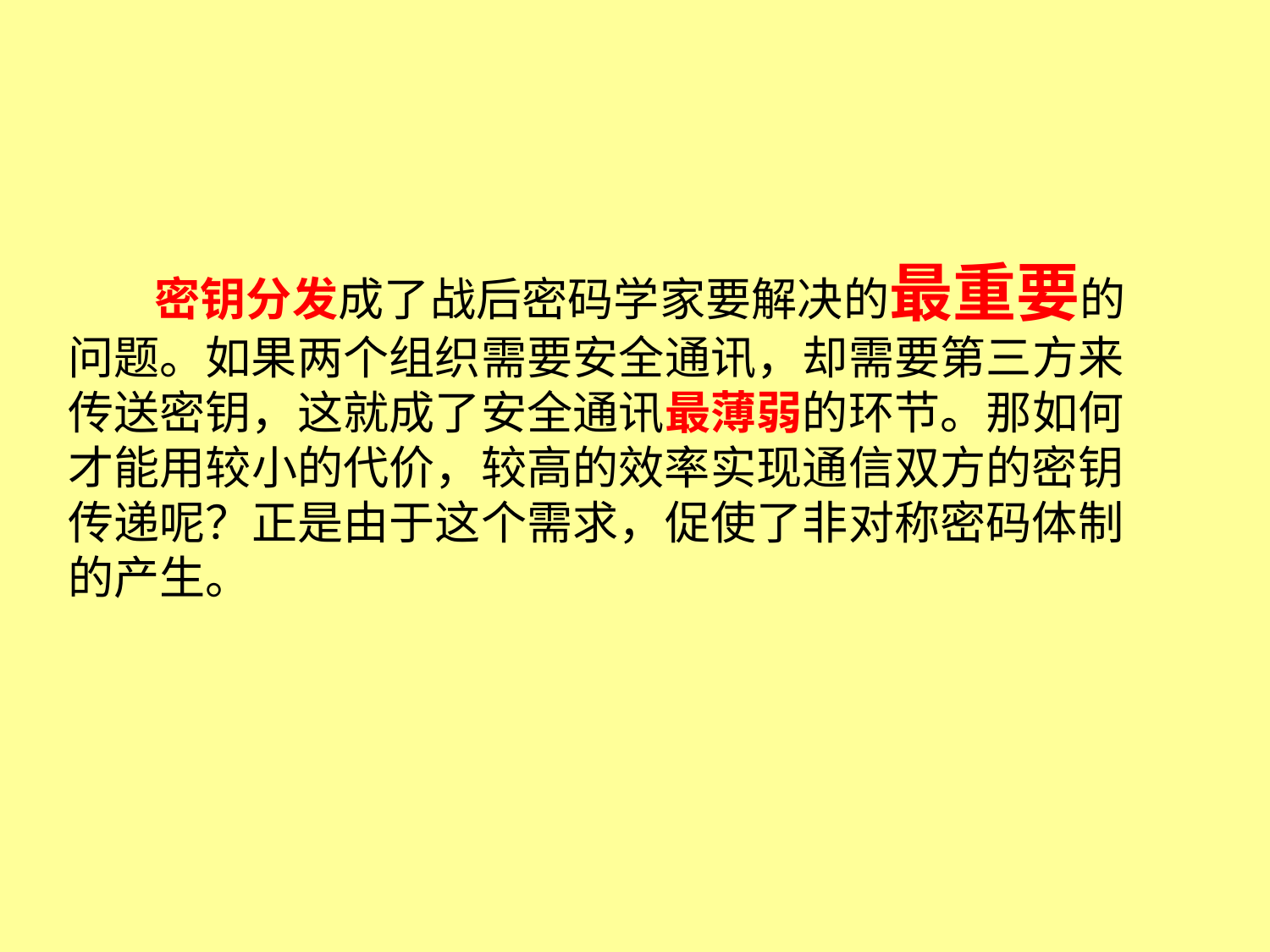

密钥分发成了战后密码学家要解决的最重要的问题。如果两个组织需要安全通讯，却需要第三方来传送密钥，这就成了安全通讯最薄弱的环节。那如何才能用较小的代价，较高的效率实现通信双方的密钥传递呢？正是由于这个需求，促使了非对称密码体制的产生。